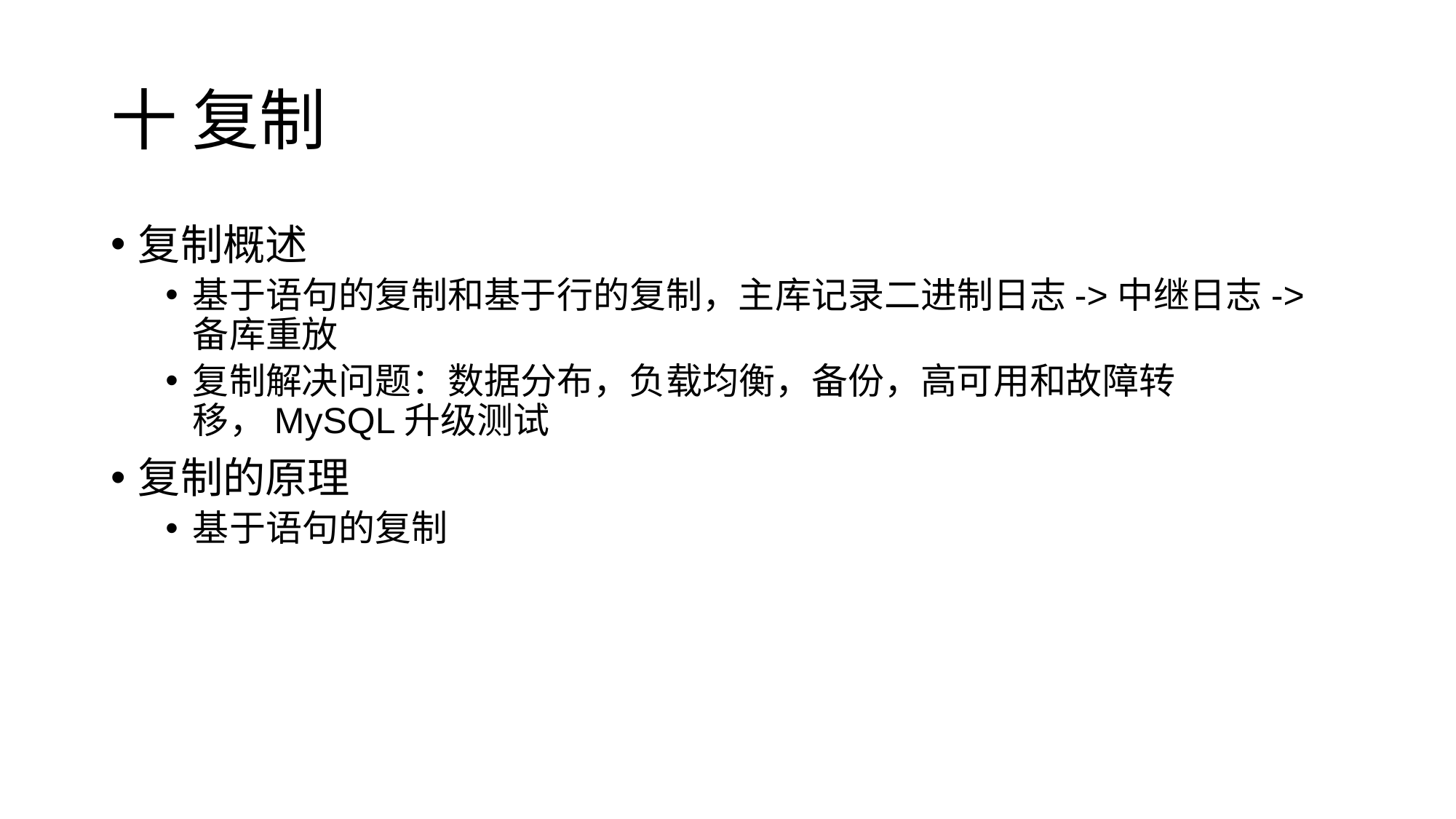

# 十 复制
复制概述
基于语句的复制和基于行的复制，主库记录二进制日志->中继日志->备库重放
复制解决问题：数据分布，负载均衡，备份，高可用和故障转移，MySQL升级测试
复制的原理
基于语句的复制